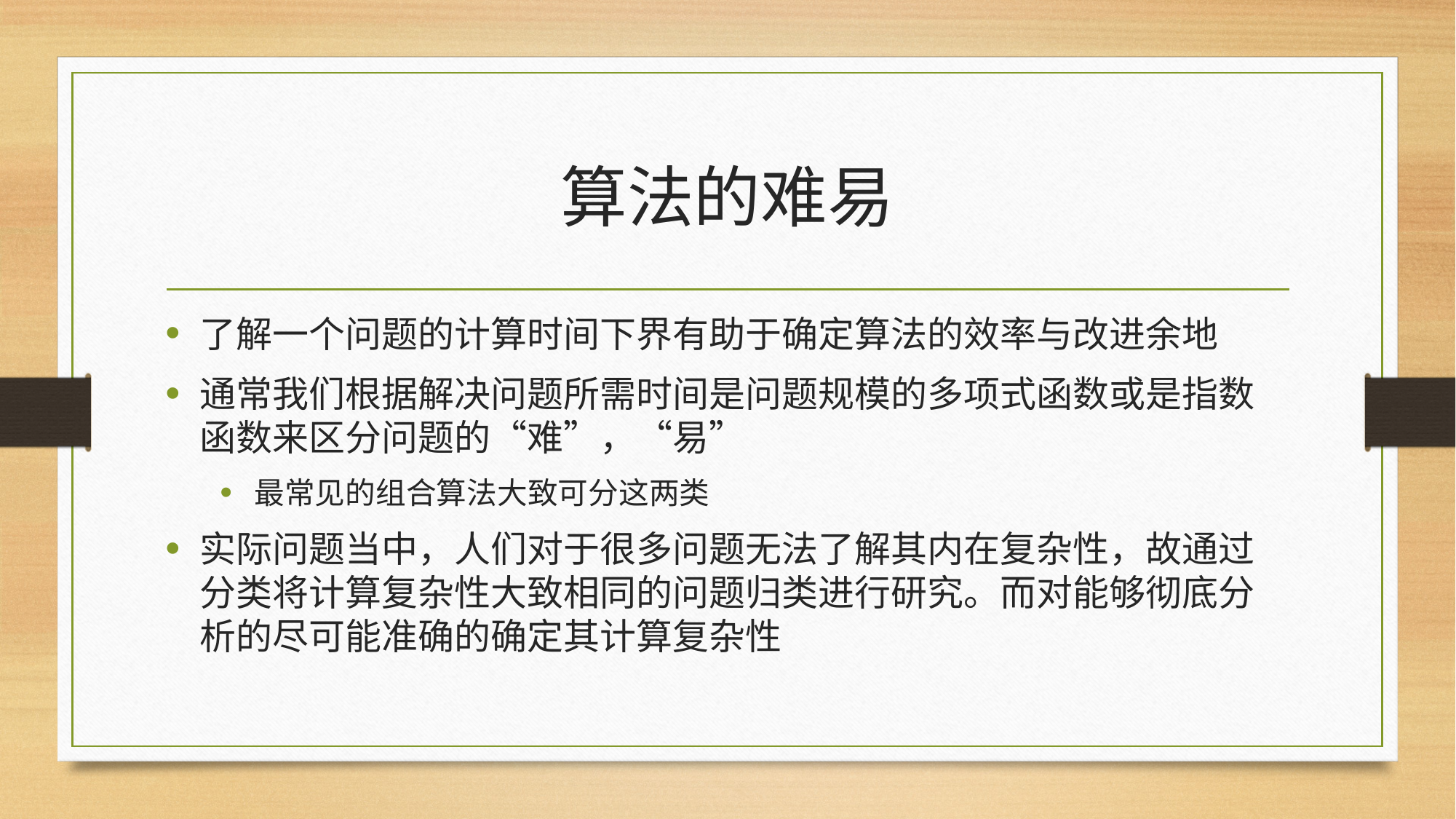

# 算法的难易
了解一个问题的计算时间下界有助于确定算法的效率与改进余地
通常我们根据解决问题所需时间是问题规模的多项式函数或是指数函数来区分问题的“难”，“易”
最常见的组合算法大致可分这两类
实际问题当中，人们对于很多问题无法了解其内在复杂性，故通过分类将计算复杂性大致相同的问题归类进行研究。而对能够彻底分析的尽可能准确的确定其计算复杂性